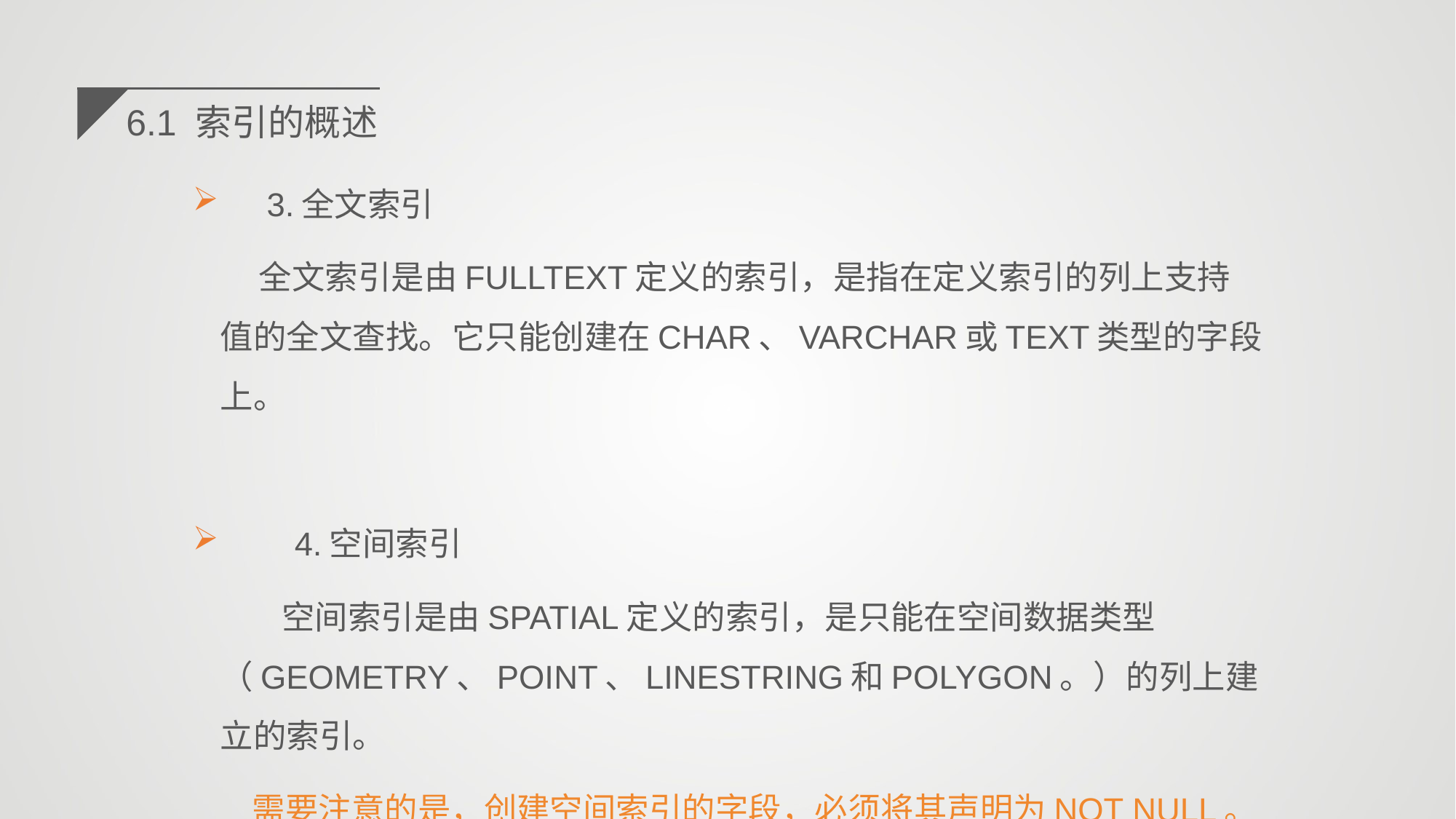

6.1 索引的概述

     3.全文索引
　　全文索引是由FULLTEXT定义的索引，是指在定义索引的列上支持值的全文查找。它只能创建在CHAR、VARCHAR或TEXT类型的字段上。

        4.空间索引
           空间索引是由SPATIAL定义的索引，是只能在空间数据类型（GEOMETRY、POINT、LINESTRING和POLYGON。）的列上建立的索引。
       需要注意的是，创建空间索引的字段，必须将其声明为NOT NULL。